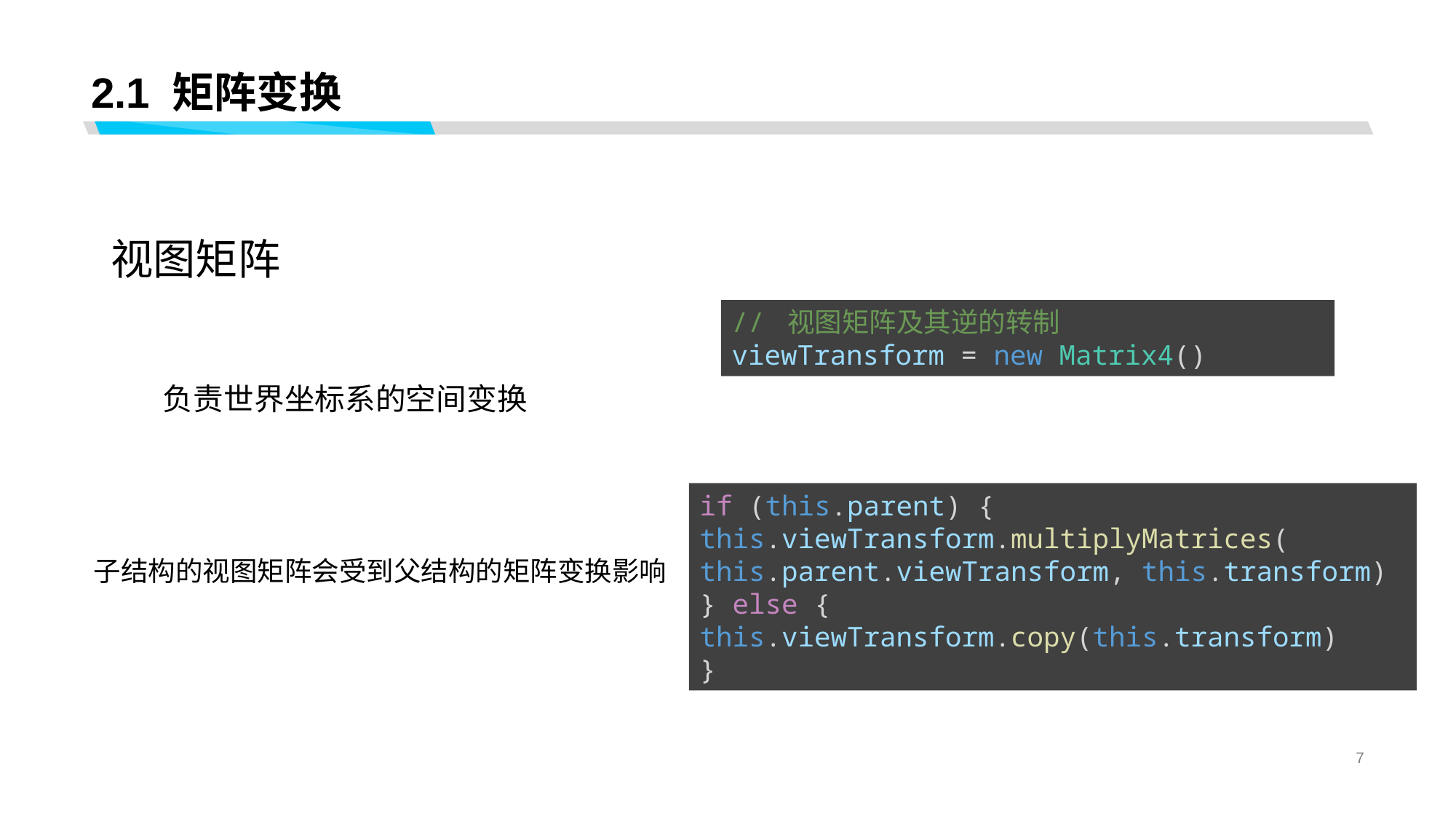

# 2.1 矩阵变换
视图矩阵
// 视图矩阵及其逆的转制
viewTransform = new Matrix4()
负责世界坐标系的空间变换

if (this.parent) {
this.viewTransform.multiplyMatrices(
this.parent.viewTransform, this.transform)
} else {
this.viewTransform.copy(this.transform)
}
子结构的视图矩阵会受到父结构的矩阵变换影响
7